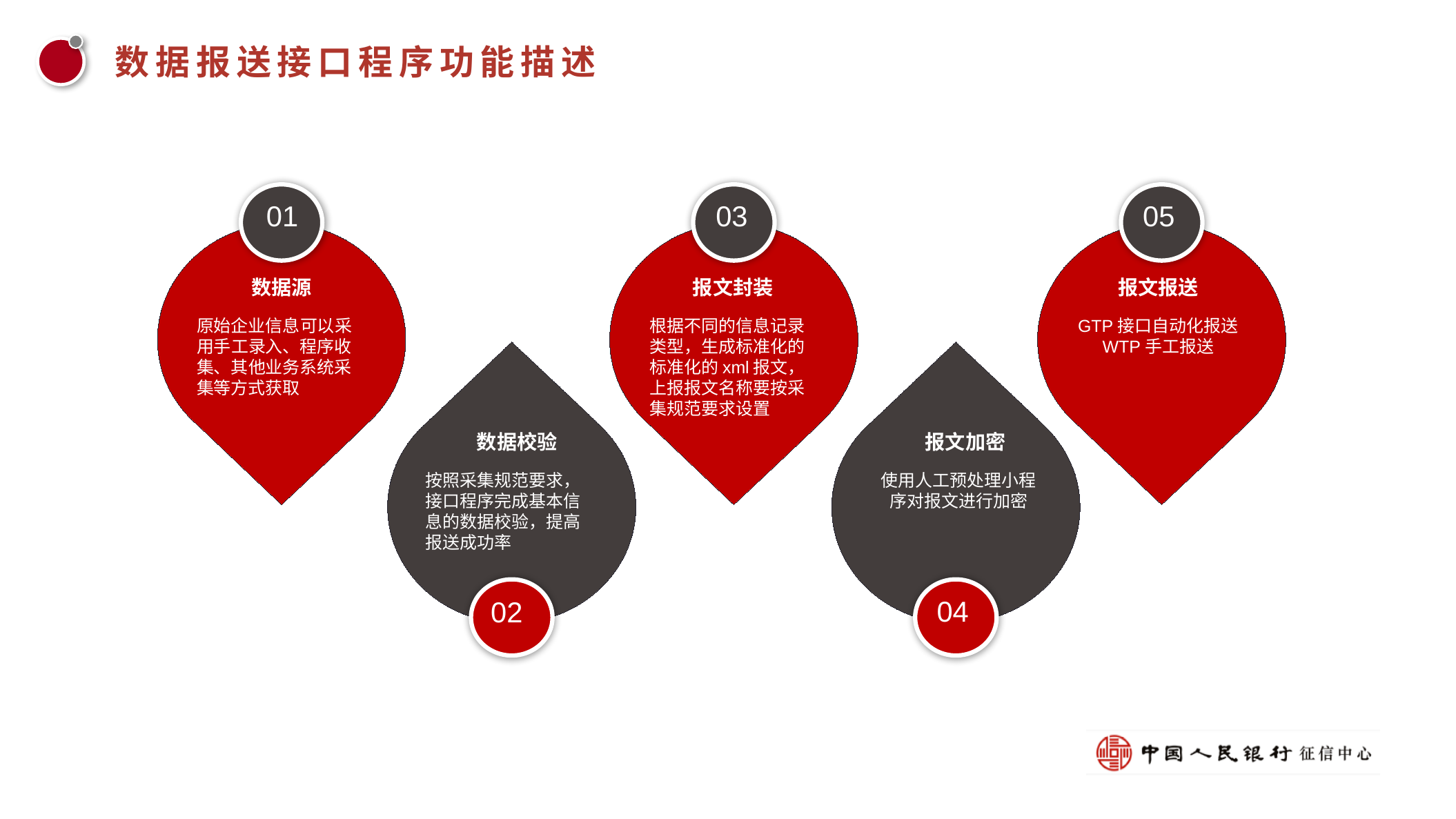

数据报送接口程序功能描述

01

数据源
原始企业信息可以采用手工录入、程序收集、其他业务系统采集等方式获取

03

报文封装
根据不同的信息记录类型，生成标准化的标准化的xml报文，上报报文名称要按采集规范要求设置

05

报文报送
GTP接口自动化报送
WTP手工报送

数据校验
按照采集规范要求，接口程序完成基本信息的数据校验，提高报送成功率

02

报文加密
使用人工预处理小程序对报文进行加密

04